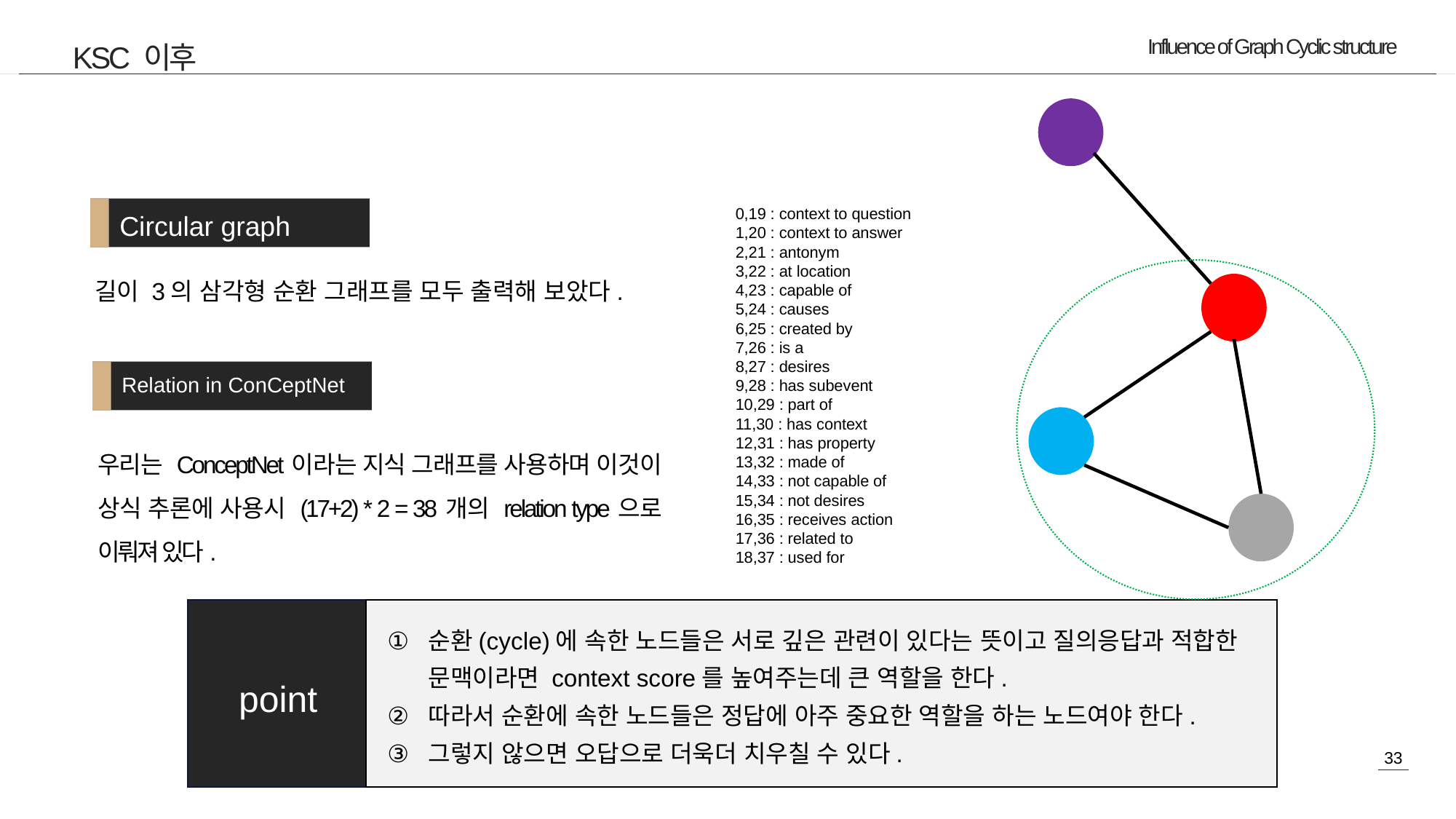

KSC 이후

Circular graph
0,19 : context to question
1,20 : context to answer
2,21 : antonym
3,22 : at location
4,23 : capable of
5,24 : causes
6,25 : created by
7,26 : is a
8,27 : desires
9,28 : has subevent
10,29 : part of
11,30 : has context
12,31 : has property
13,32 : made of
14,33 : not capable of
15,34 : not desires
16,35 : receives action
17,36 : related to
18,37 : used for
길이 3의 삼각형 순환 그래프를 모두 출력해 보았다.

Relation in ConCeptNet

우리는 ConceptNet이라는 지식 그래프를 사용하며 이것이 상식 추론에 사용시 (17+2) * 2 = 38개의 relation type으로 이뤄져 있다.

point

순환(cycle)에 속한 노드들은 서로 깊은 관련이 있다는 뜻이고 질의응답과 적합한 문맥이라면 context score를 높여주는데 큰 역할을 한다.
따라서 순환에 속한 노드들은 정답에 아주 중요한 역할을 하는 노드여야 한다.
그렇지 않으면 오답으로 더욱더 치우칠 수 있다.